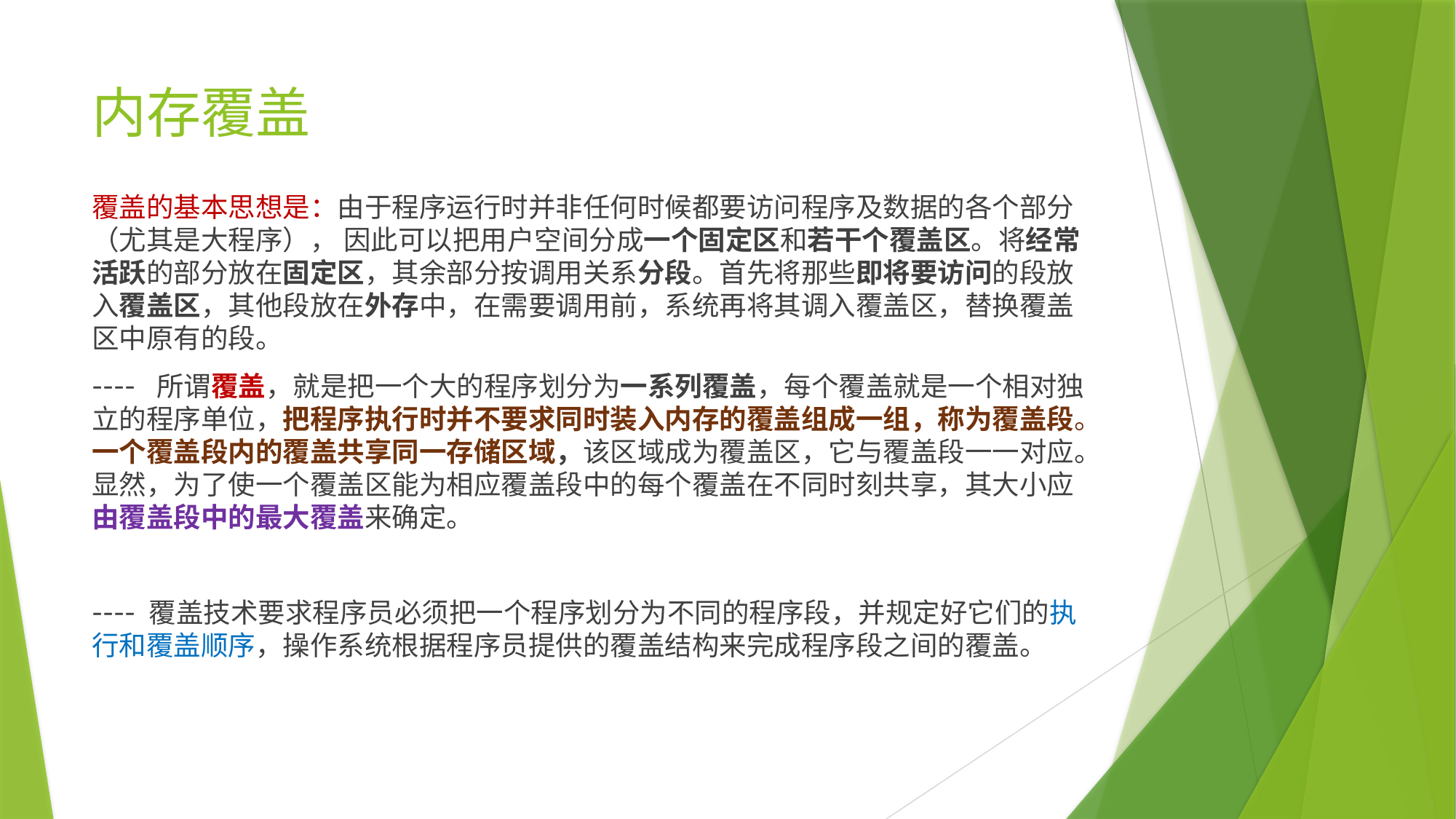

# 内存覆盖
覆盖的基本思想是：由于程序运行时并非任何时候都要访问程序及数据的各个部分（尤其是大程序）， 因此可以把用户空间分成一个固定区和若干个覆盖区。将经常活跃的部分放在固定区，其余部分按调用关系分段。首先将那些即将要访问的段放入覆盖区，其他段放在外存中，在需要调用前，系统再将其调入覆盖区，替换覆盖区中原有的段。
----  所谓覆盖，就是把一个大的程序划分为一系列覆盖，每个覆盖就是一个相对独立的程序单位，把程序执行时并不要求同时装入内存的覆盖组成一组，称为覆盖段。一个覆盖段内的覆盖共享同一存储区域，该区域成为覆盖区，它与覆盖段一一对应。显然，为了使一个覆盖区能为相应覆盖段中的每个覆盖在不同时刻共享，其大小应由覆盖段中的最大覆盖来确定。

---- 覆盖技术要求程序员必须把一个程序划分为不同的程序段，并规定好它们的执行和覆盖顺序，操作系统根据程序员提供的覆盖结构来完成程序段之间的覆盖。